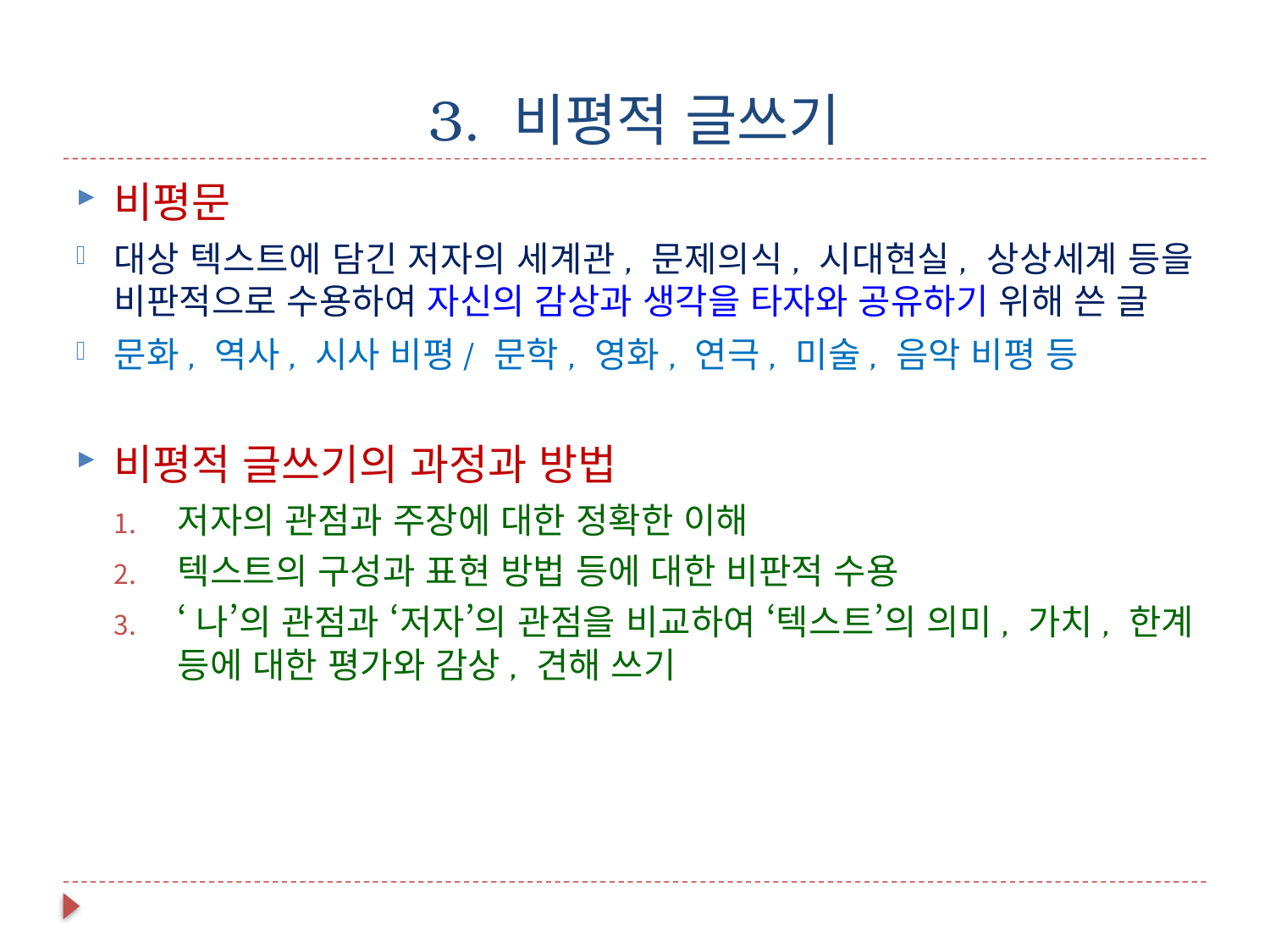

# 3. 비평적 글쓰기
비평문
대상 텍스트에 담긴 저자의 세계관, 문제의식, 시대현실, 상상세계 등을 비판적으로 수용하여 자신의 감상과 생각을 타자와 공유하기 위해 쓴 글
문화, 역사, 시사 비평/ 문학, 영화, 연극, 미술, 음악 비평 등

비평적 글쓰기의 과정과 방법
저자의 관점과 주장에 대한 정확한 이해
텍스트의 구성과 표현 방법 등에 대한 비판적 수용
‘나’의 관점과 ‘저자’의 관점을 비교하여 ‘텍스트’의 의미, 가치, 한계 등에 대한 평가와 감상, 견해 쓰기